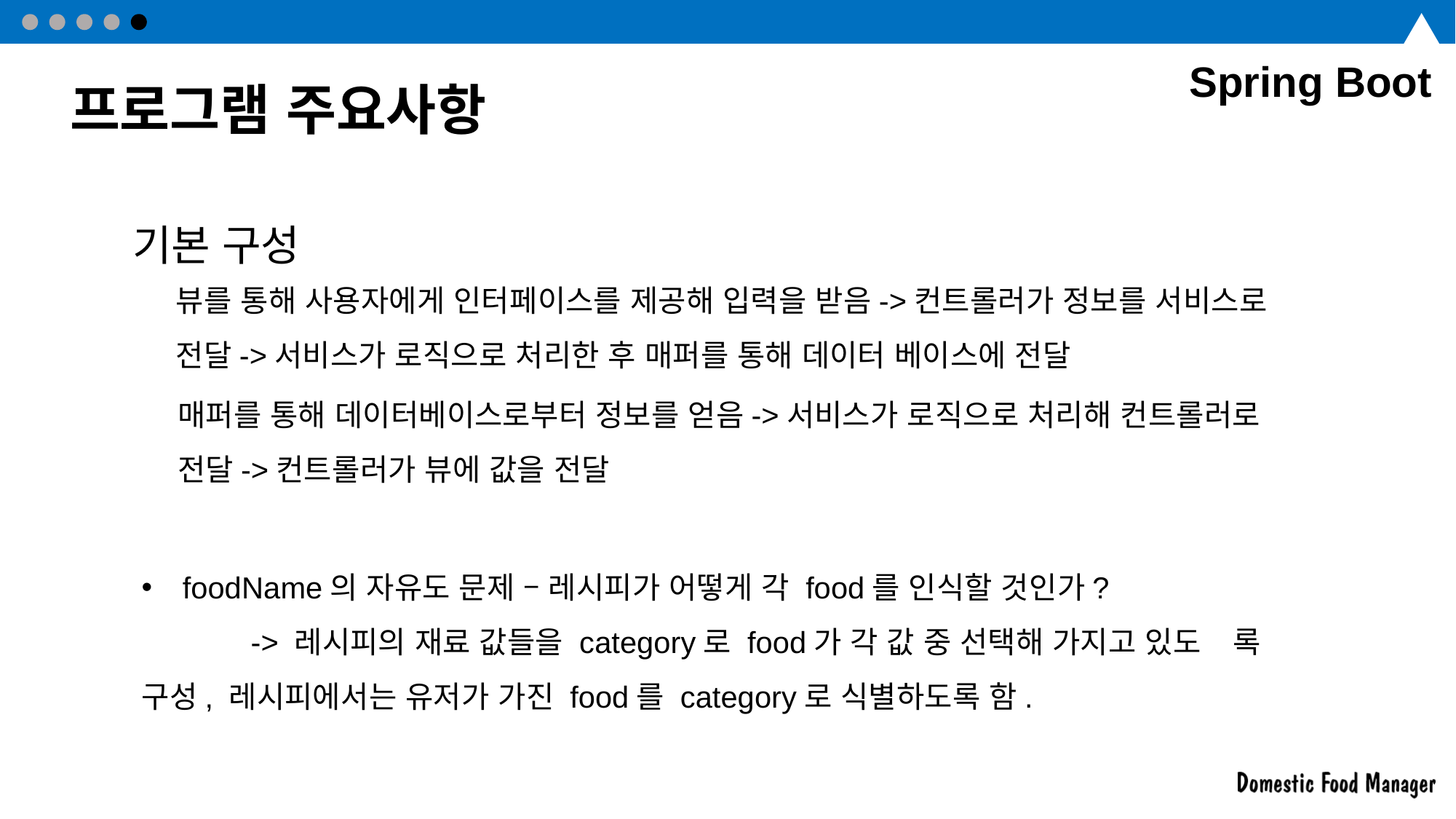

# 프로그램 주요사항
Spring Boot
기본 구성
뷰를 통해 사용자에게 인터페이스를 제공해 입력을 받음->컨트롤러가 정보를 서비스로 전달->서비스가 로직으로 처리한 후 매퍼를 통해 데이터 베이스에 전달
매퍼를 통해 데이터베이스로부터 정보를 얻음->서비스가 로직으로 처리해 컨트롤러로 전달->컨트롤러가 뷰에 값을 전달
foodName의 자유도 문제 – 레시피가 어떻게 각 food를 인식할 것인가?
	-> 레시피의 재료 값들을 category로 food가 각 값 중 선택해 가지고 있도	록 구성, 레시피에서는 유저가 가진 food를 category로 식별하도록 함.